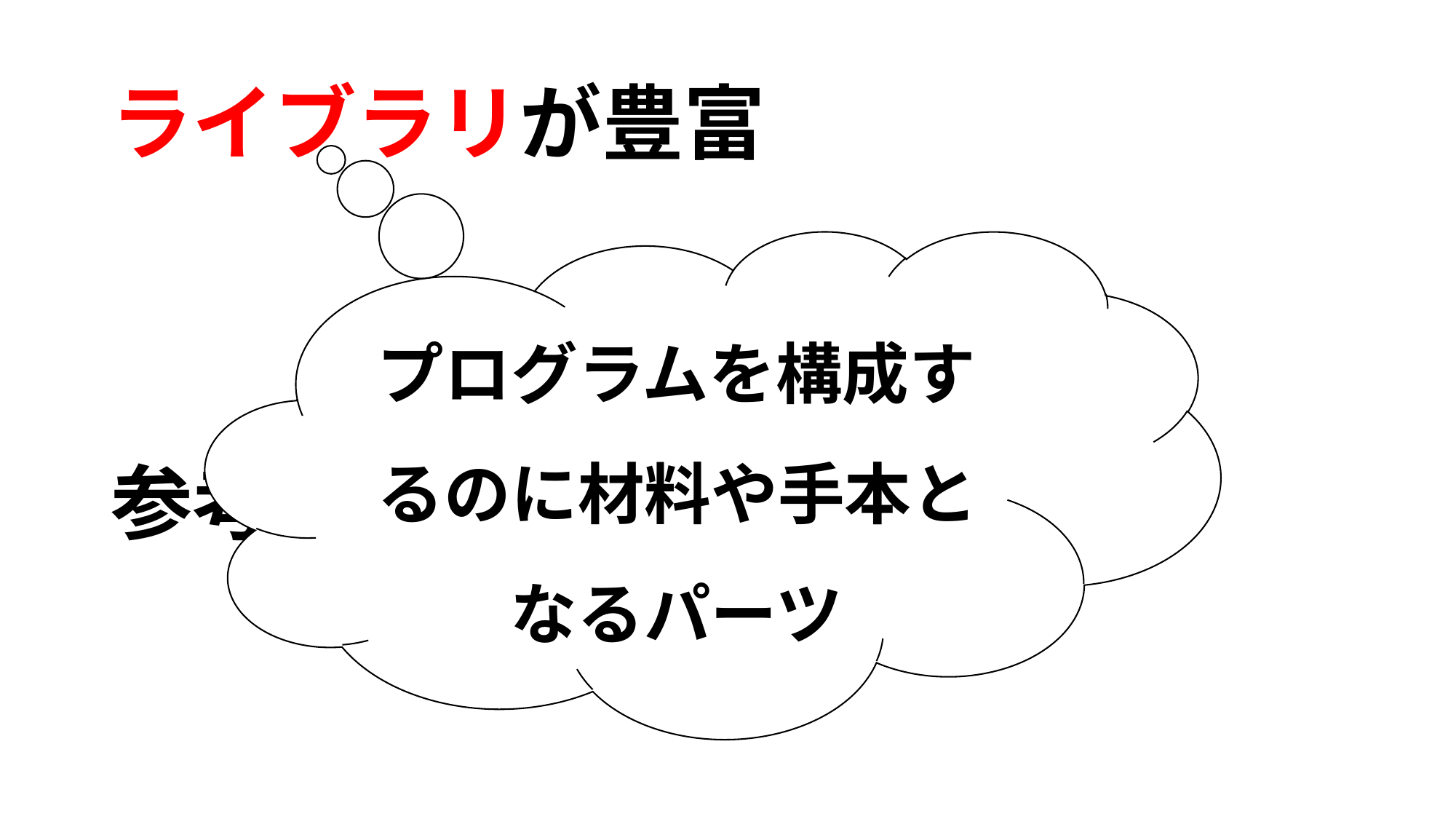

# ライブラリが豊富

参考になる書籍が多い
プログラムを構成するのに材料や手本となるパーツ